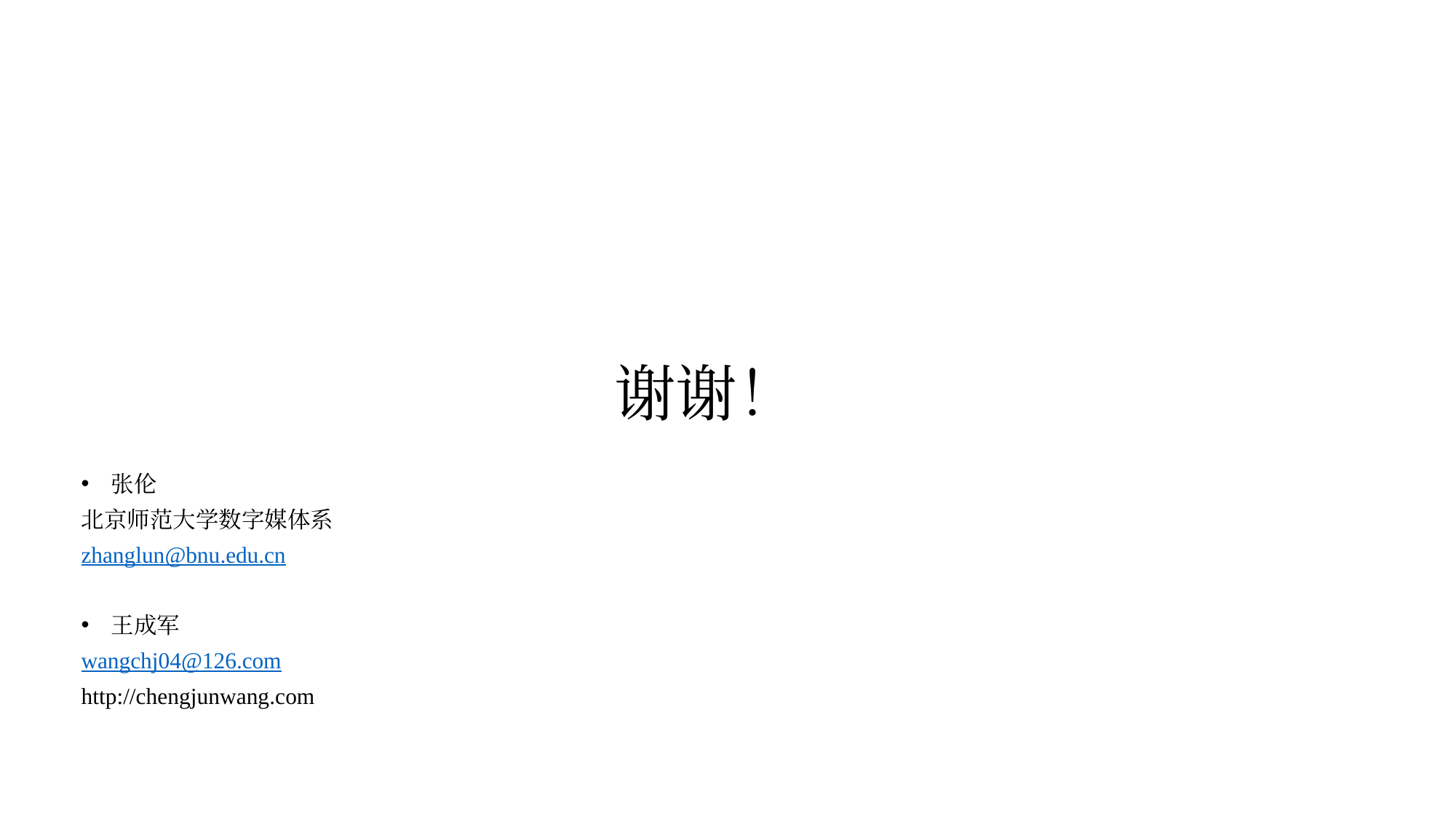

#

谢谢！

张伦
北京师范大学数字媒体系
zhanglun@bnu.edu.cn

王成军
wangchj04@126.com
http://chengjunwang.com